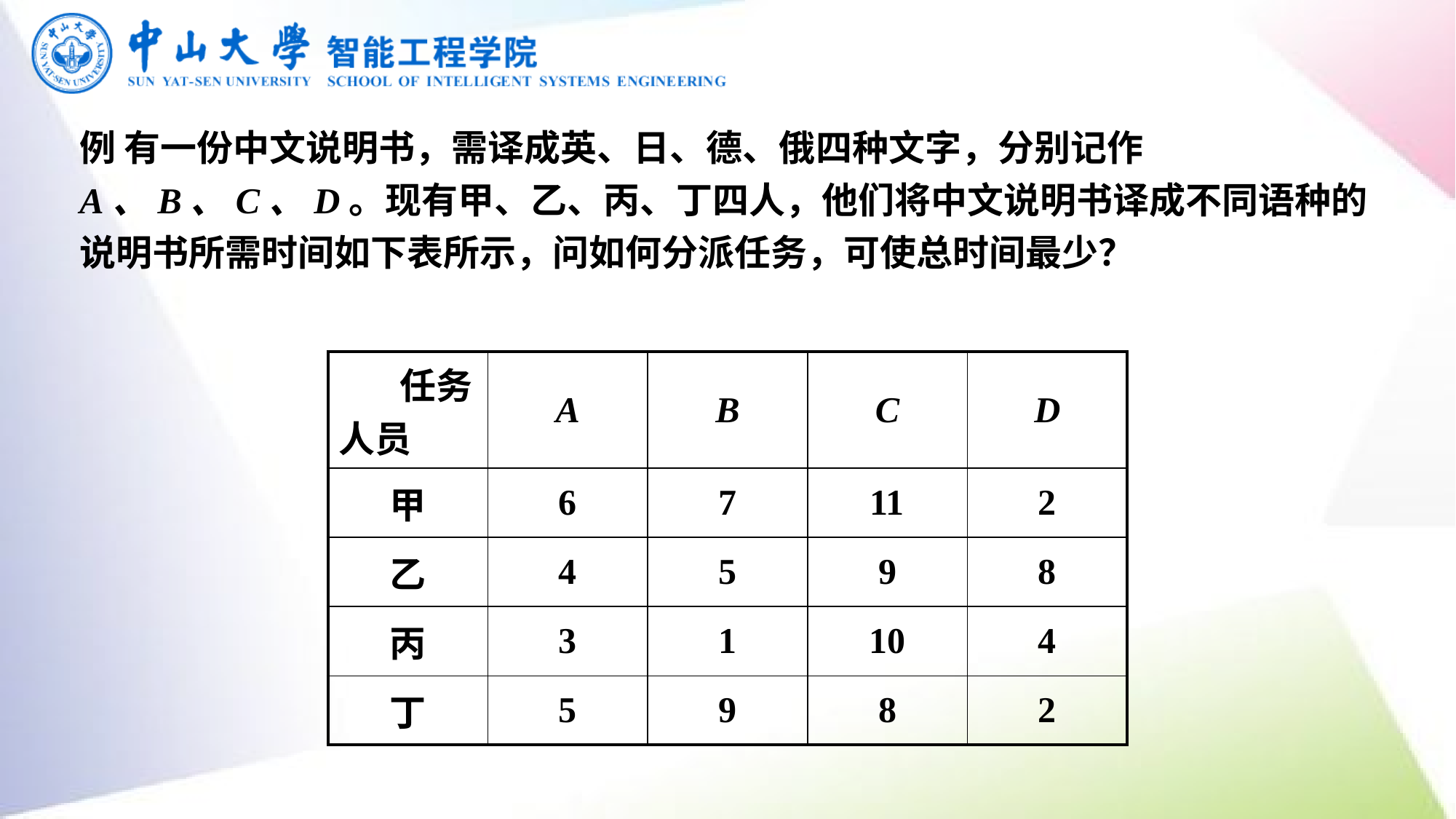

例 有一份中文说明书，需译成英、日、德、俄四种文字，分别记作A、B、C、D。现有甲、乙、丙、丁四人，他们将中文说明书译成不同语种的说明书所需时间如下表所示，问如何分派任务，可使总时间最少？
| 任务 人员 | A | B | C | D |
| --- | --- | --- | --- | --- |
| 甲 | 6 | 7 | 11 | 2 |
| 乙 | 4 | 5 | 9 | 8 |
| 丙 | 3 | 1 | 10 | 4 |
| 丁 | 5 | 9 | 8 | 2 |